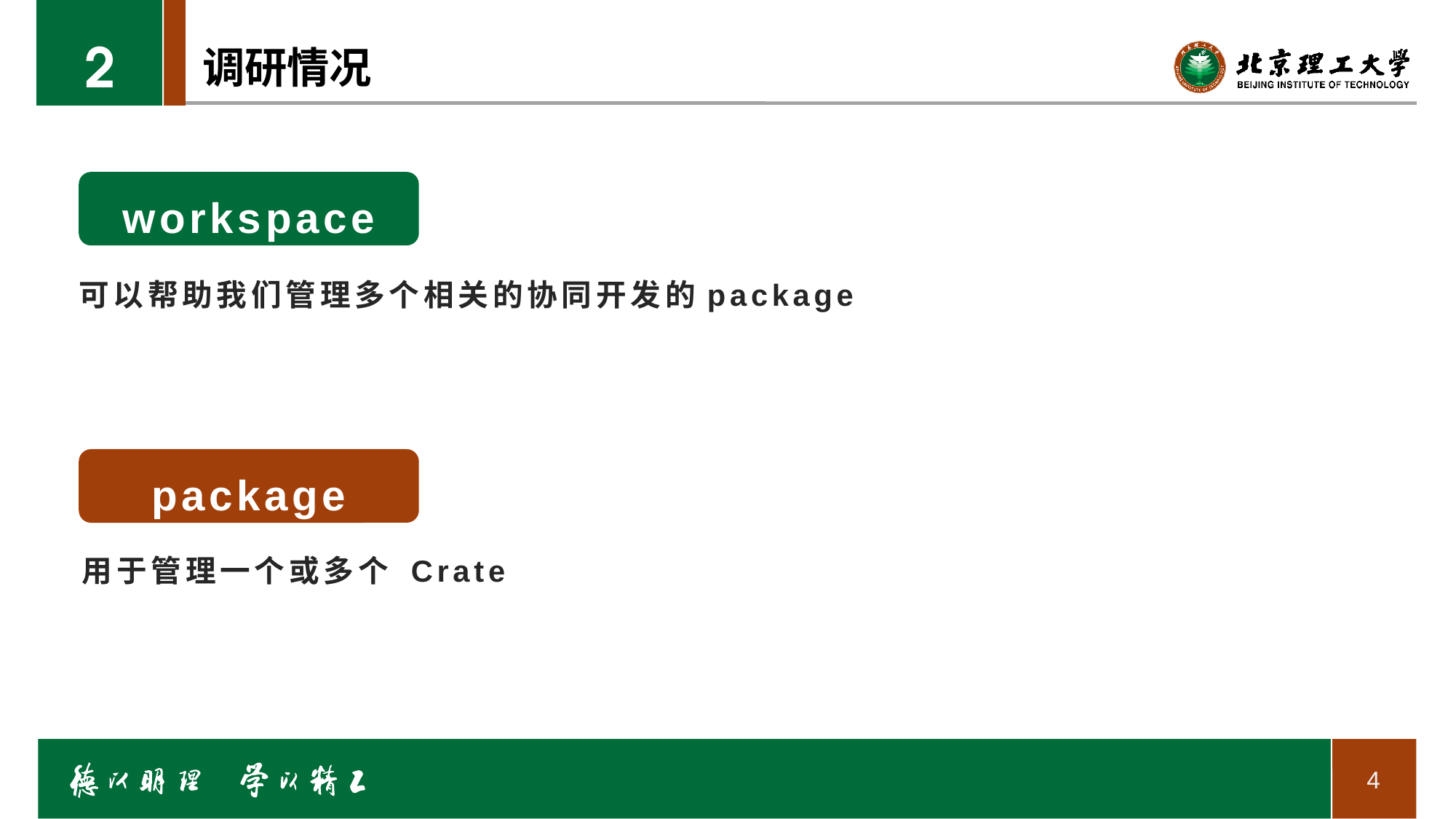

2
# 调研情况
workspace
可以帮助我们管理多个相关的协同开发的package

package
用于管理一个或多个 Crate